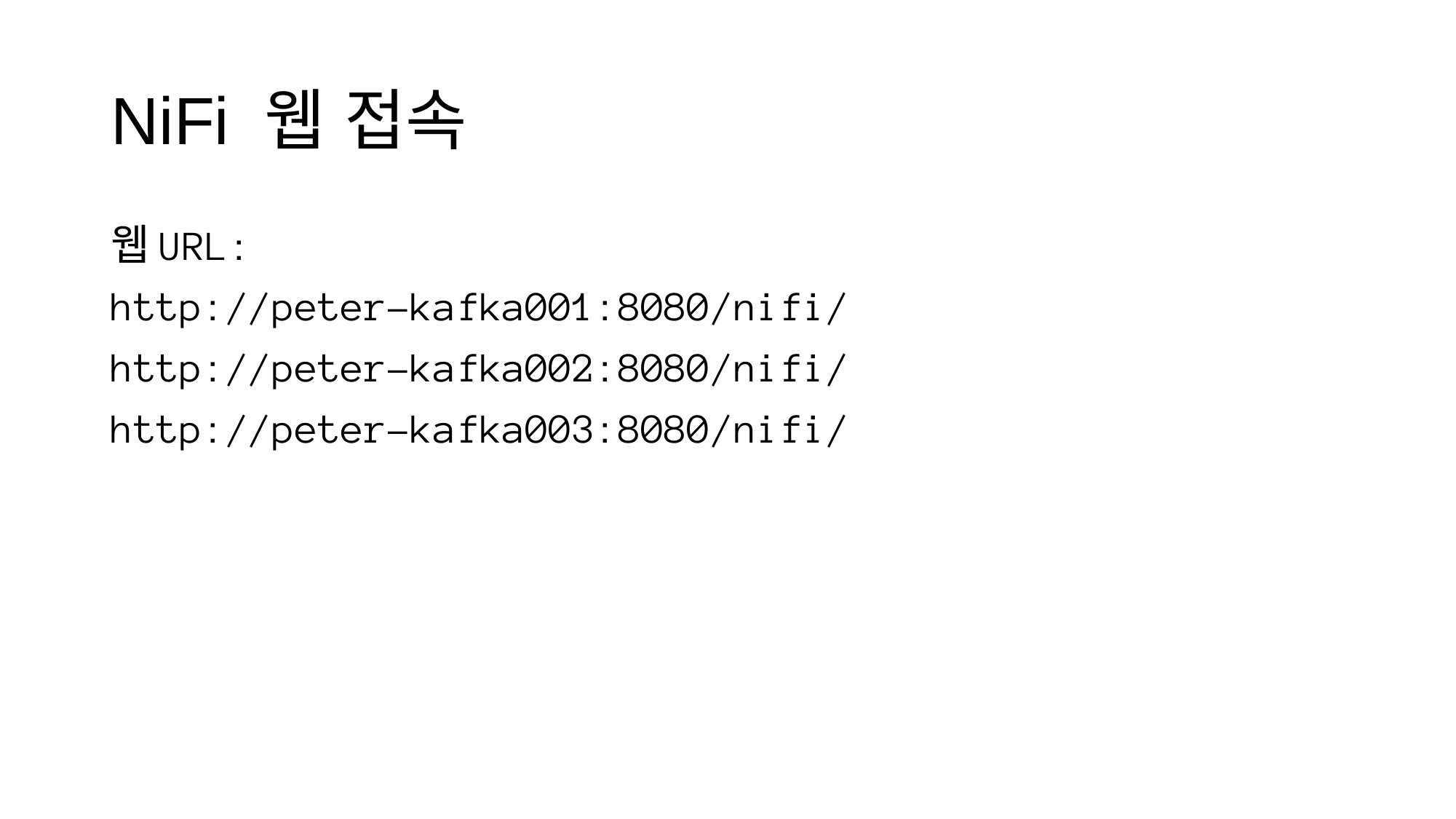

# NiFi 웹 접속
웹URL:
http://peter-kafka001:8080/nifi/
http://peter-kafka002:8080/nifi/
http://peter-kafka003:8080/nifi/